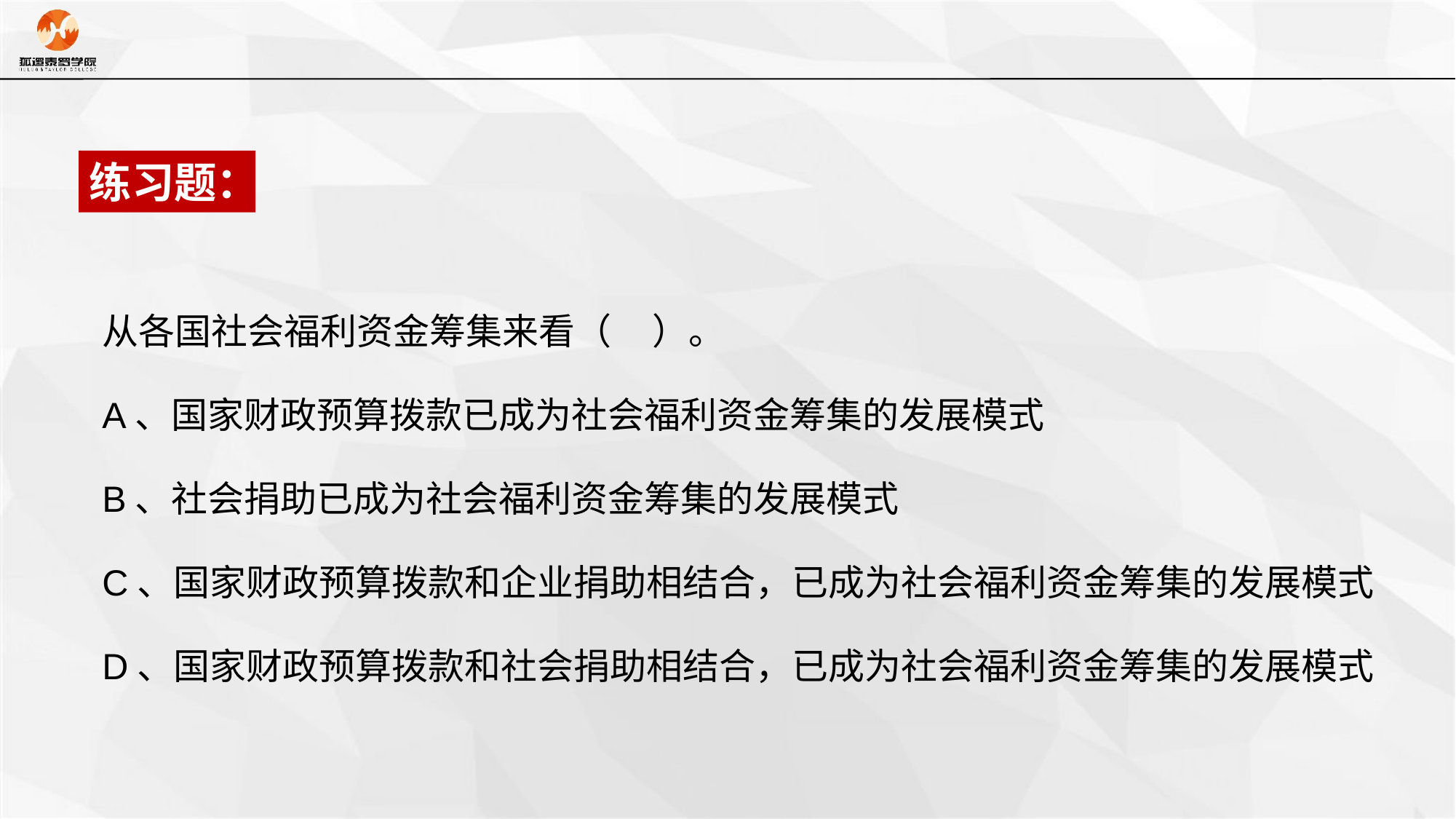

练习题：
从各国社会福利资金筹集来看（     ）。
A、国家财政预算拨款已成为社会福利资金筹集的发展模式
B、社会捐助已成为社会福利资金筹集的发展模式
C、国家财政预算拨款和企业捐助相结合，已成为社会福利资金筹集的发展模式
D、国家财政预算拨款和社会捐助相结合，已成为社会福利资金筹集的发展模式